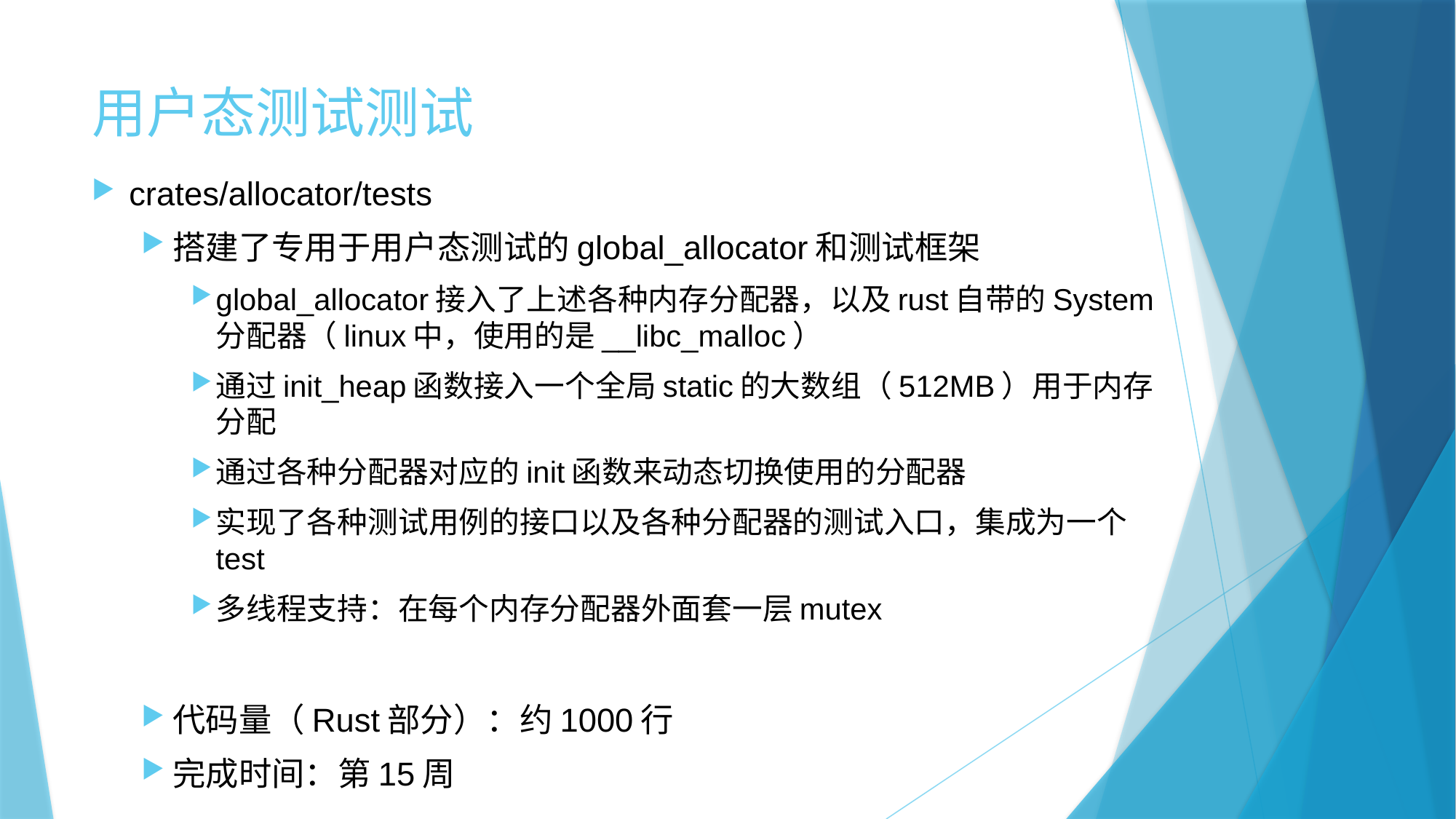

# 用户态测试测试
crates/allocator/tests
搭建了专用于用户态测试的global_allocator和测试框架
global_allocator接入了上述各种内存分配器，以及rust自带的System分配器（linux中，使用的是__libc_malloc）
通过init_heap函数接入一个全局static的大数组（512MB）用于内存分配
通过各种分配器对应的init函数来动态切换使用的分配器
实现了各种测试用例的接口以及各种分配器的测试入口，集成为一个test
多线程支持：在每个内存分配器外面套一层mutex

代码量（Rust部分）：约1000行
完成时间：第15周